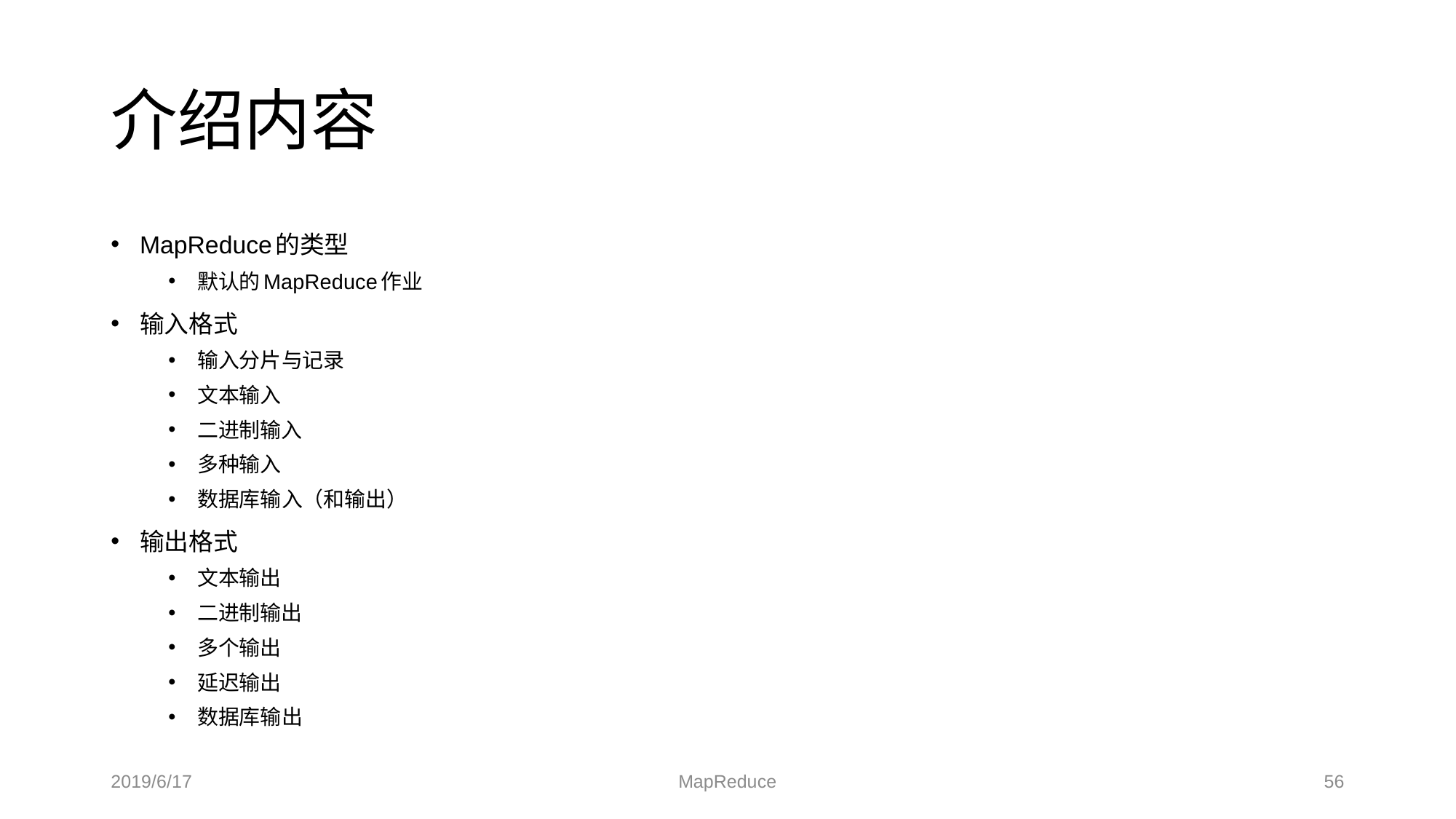

# 介绍内容
MapReduce的类型
默认的MapReduce作业
输入格式
输入分片与记录
文本输入
二进制输入
多种输入
数据库输入（和输出）
输出格式
文本输出
二进制输出
多个输出
延迟输出
数据库输出
2019/6/17
MapReduce
56